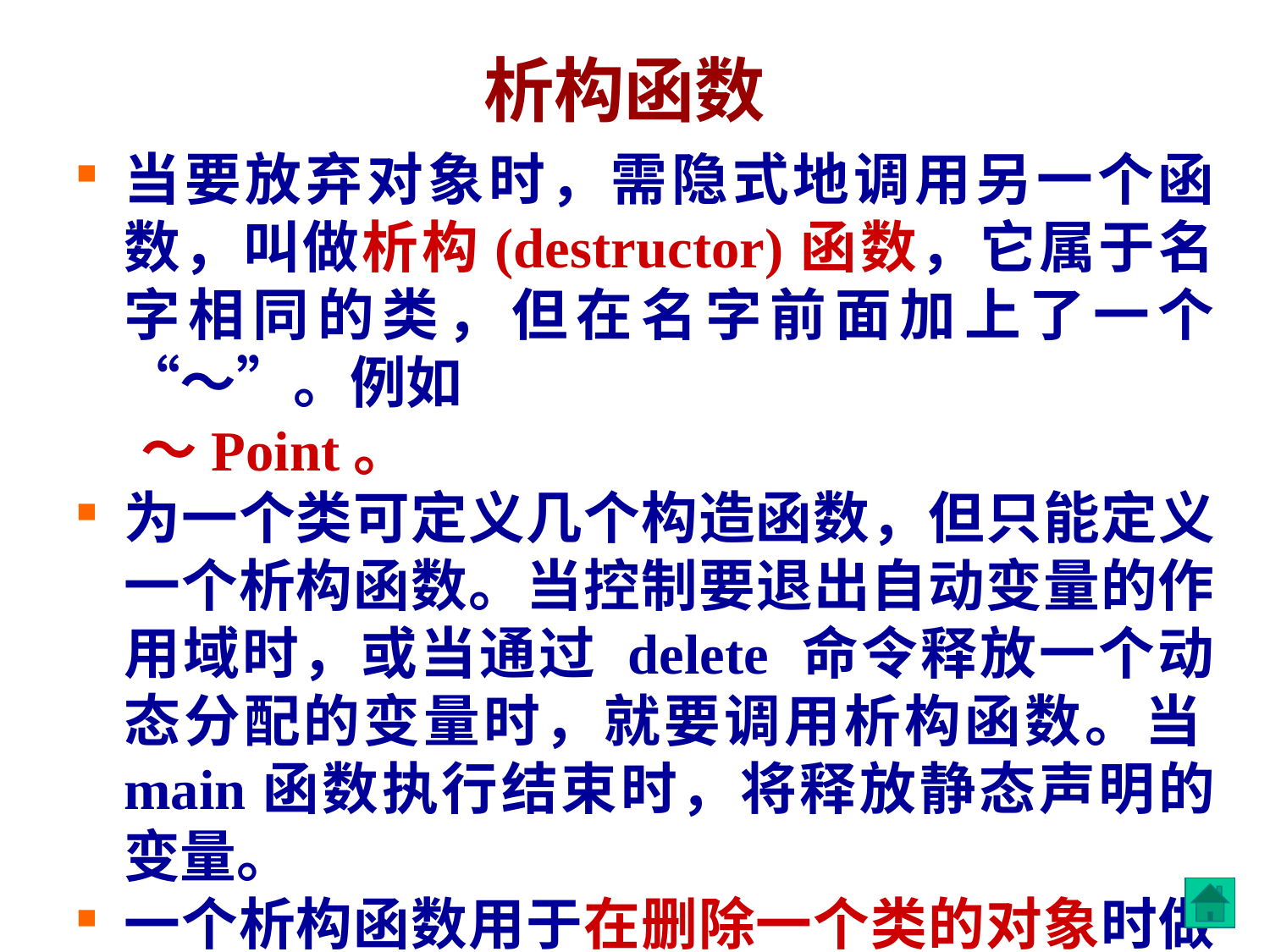

# 析构函数
当要放弃对象时，需隐式地调用另一个函数，叫做析构(destructor)函数，它属于名字相同的类，但在名字前面加上了一个“～”。例如
    ～Point。
为一个类可定义几个构造函数，但只能定义 一个析构函数。当控制要退出自动变量的作用域时，或当通过 delete 命令释放一个动态分配的变量时，就要调用析构函数。当main函数执行结束时，将释放静态声明的变量。
一个析构函数用于在删除一个类的对象时做清除工作。

63